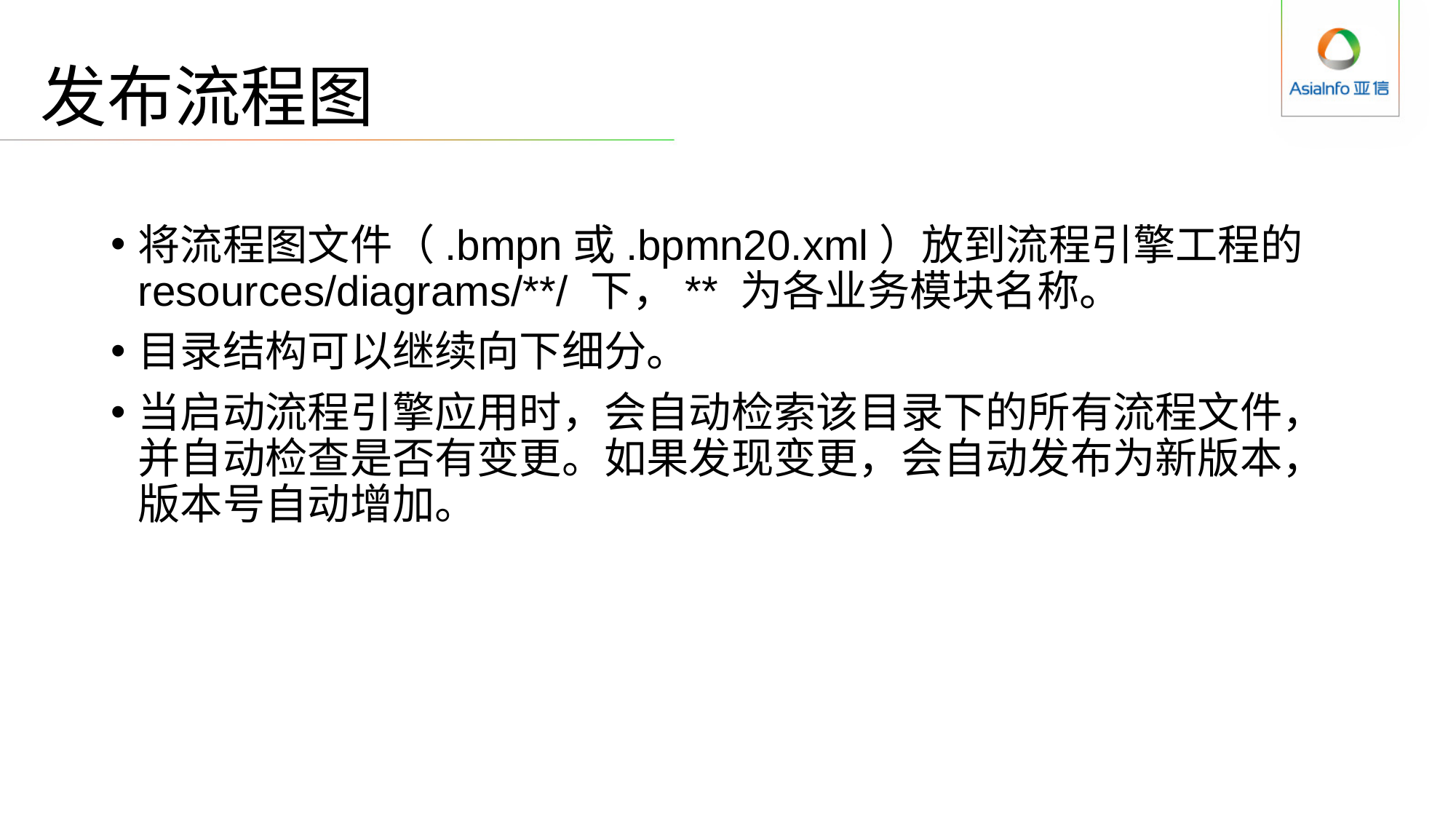

# 发布流程图
将流程图文件（.bmpn或.bpmn20.xml）放到流程引擎工程的resources/diagrams/**/ 下，** 为各业务模块名称。
目录结构可以继续向下细分。
当启动流程引擎应用时，会自动检索该目录下的所有流程文件，并自动检查是否有变更。如果发现变更，会自动发布为新版本，版本号自动增加。